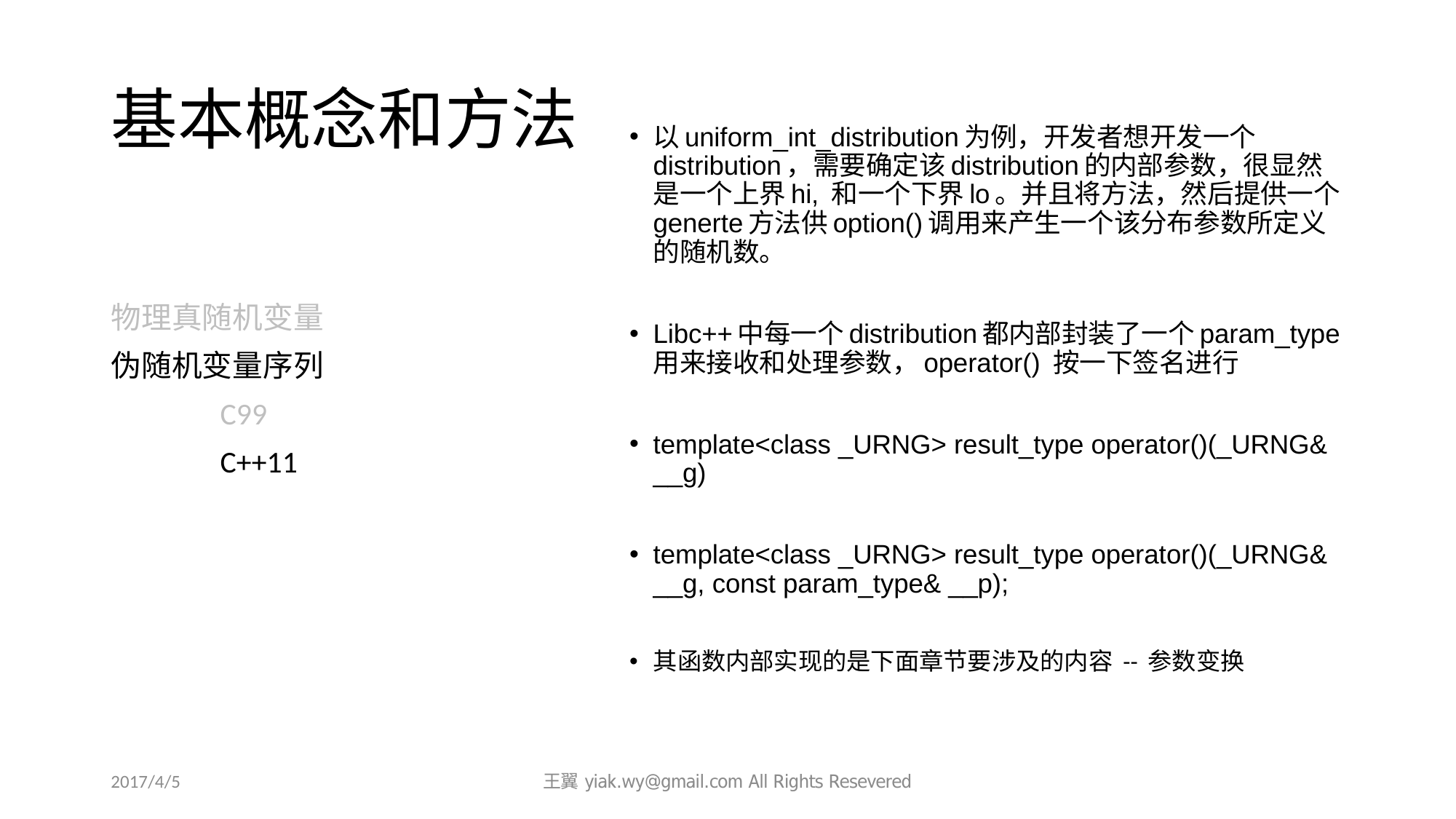

# 基本概念和方法
以uniform_int_distribution为例，开发者想开发一个distribution，需要确定该distribution的内部参数，很显然是一个上界hi, 和一个下界lo。并且将方法，然后提供一个generte方法供option()调用来产生一个该分布参数所定义的随机数。

Libc++中每一个distribution都内部封装了一个param_type用来接收和处理参数，operator() 按一下签名进行

template<class _URNG> result_type operator()(_URNG& __g)

template<class _URNG> result_type operator()(_URNG& __g, const param_type& __p);

其函数内部实现的是下面章节要涉及的内容 -- 参数变换

物理真随机变量
伪随机变量序列
	C99
	C++11

2017/4/5
王翼 yiak.wy@gmail.com All Rights Resevered